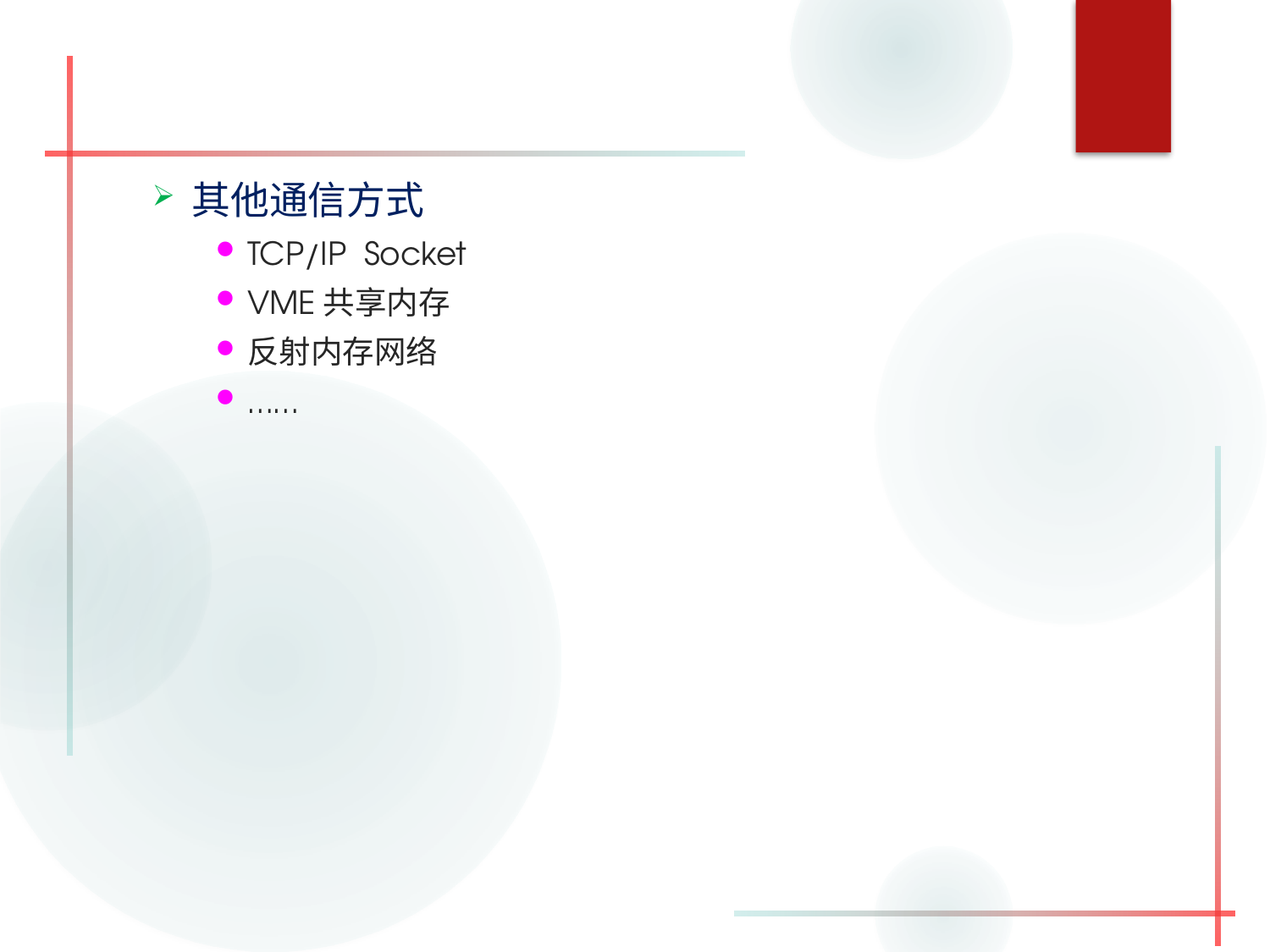

52
#
其他通信方式
TCP/IP  Socket
VME共享内存
反射内存网络
……